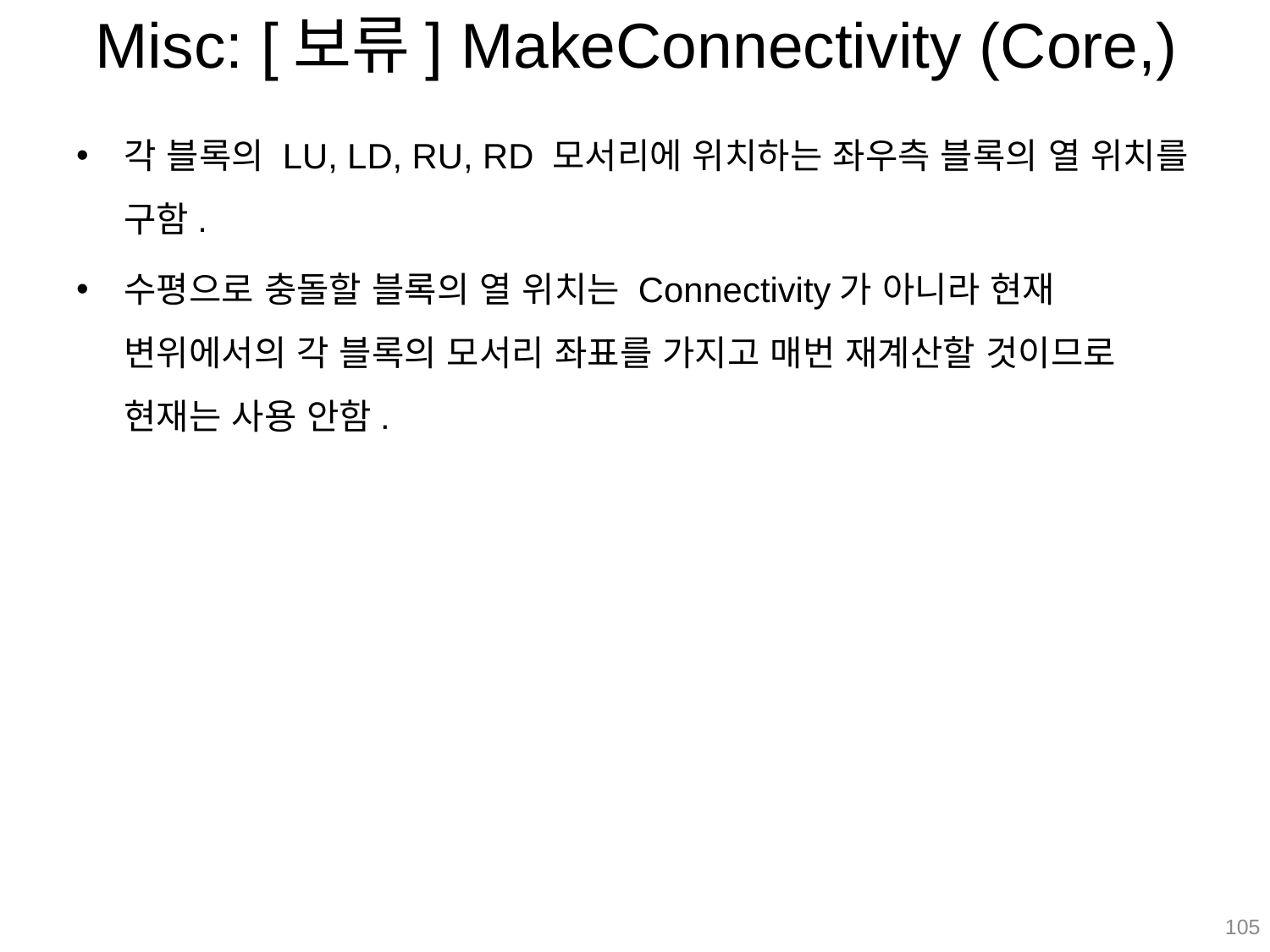

# Misc: [보류] MakeConnectivity (Core,)
각 블록의 LU, LD, RU, RD 모서리에 위치하는 좌우측 블록의 열 위치를 구함.
수평으로 충돌할 블록의 열 위치는 Connectivity가 아니라 현재 변위에서의 각 블록의 모서리 좌표를 가지고 매번 재계산할 것이므로 현재는 사용 안함.

105